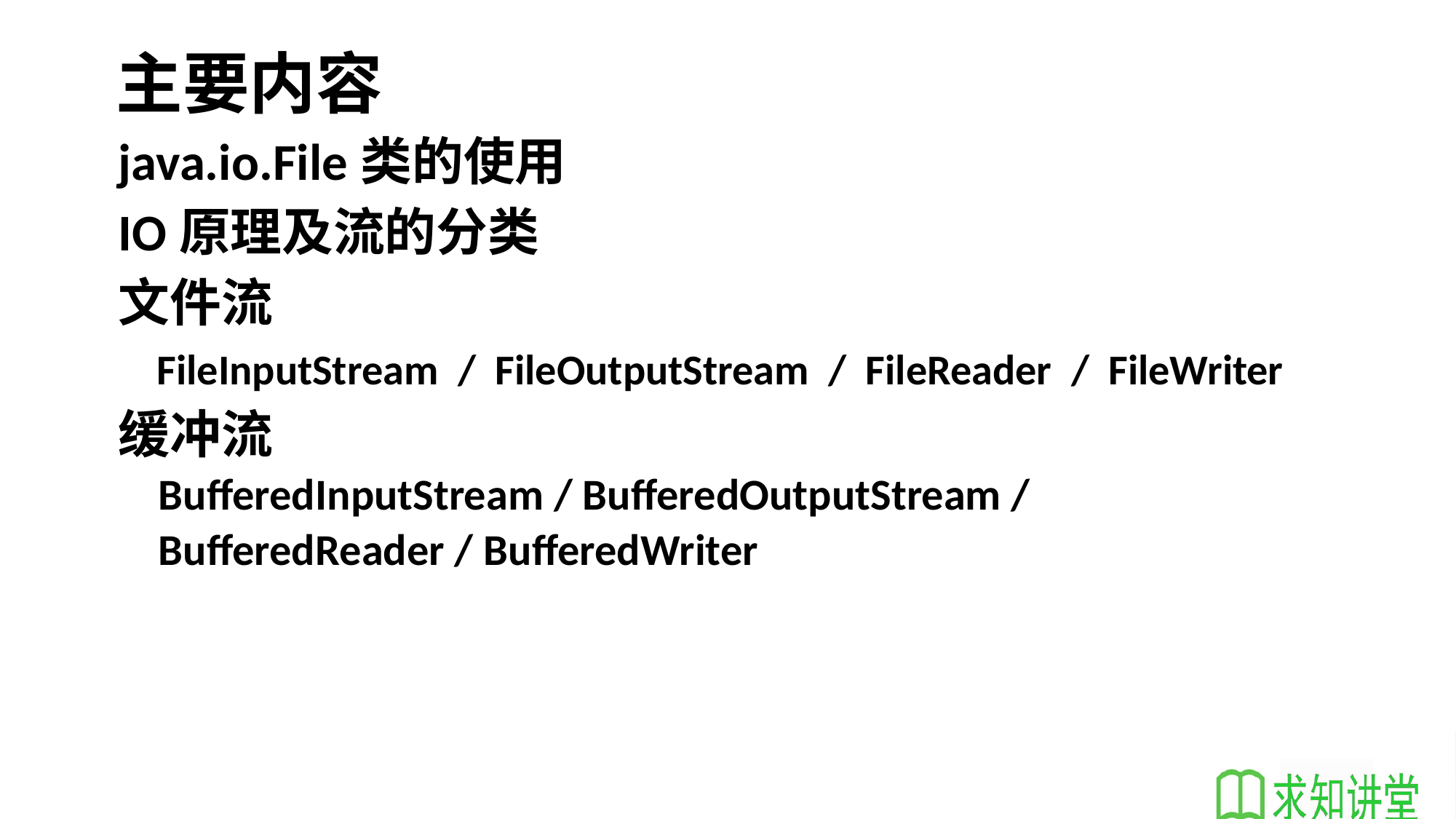

# 主要内容
java.io.File类的使用
IO原理及流的分类
文件流
    FileInputStream  /  FileOutputStream  /  FileReader  /  FileWriter
缓冲流
    BufferedInputStream / BufferedOutputStream /
    BufferedReader / BufferedWriter